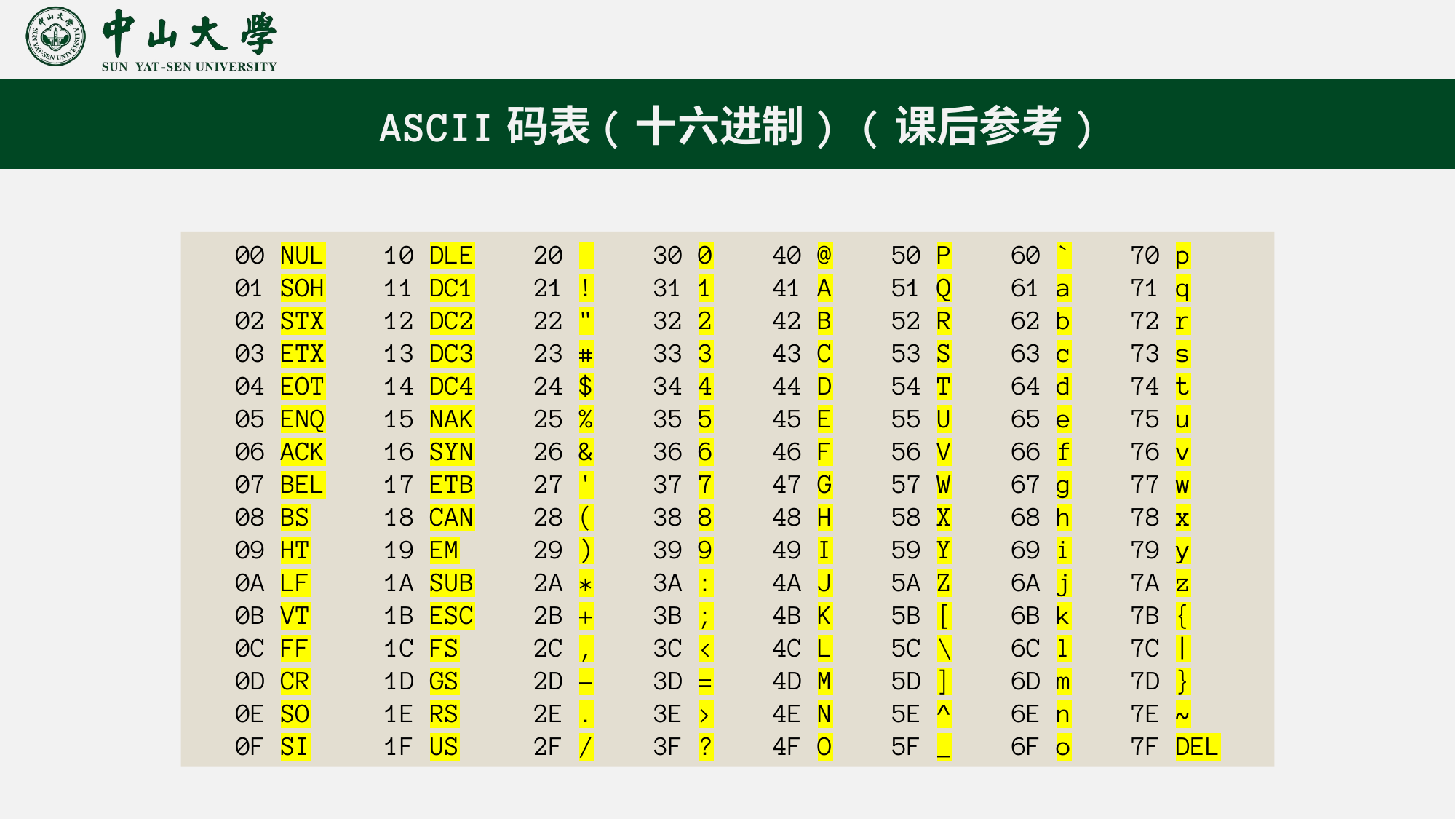

ASCII码表(十六进制) (课后参考)
   00 NUL    10 DLE    20      30 0    40 @    50 P    60 `    70 p
   01 SOH    11 DC1    21 !    31 1    41 A    51 Q    61 a    71 q
   02 STX    12 DC2    22 "    32 2    42 B    52 R    62 b    72 r
   03 ETX    13 DC3    23 #    33 3    43 C    53 S    63 c    73 s
   04 EOT    14 DC4    24 $    34 4    44 D    54 T    64 d    74 t
   05 ENQ    15 NAK    25 %    35 5    45 E    55 U    65 e    75 u
   06 ACK    16 SYN    26 &    36 6    46 F    56 V    66 f    76 v
   07 BEL    17 ETB    27 '    37 7    47 G    57 W    67 g    77 w
   08 BS     18 CAN    28 (    38 8    48 H    58 X    68 h    78 x
   09 HT     19 EM     29 )    39 9    49 I    59 Y    69 i    79 y
   0A LF     1A SUB    2A *    3A :    4A J    5A Z    6A j    7A z
   0B VT     1B ESC    2B +    3B ;    4B K    5B [    6B k    7B {
   0C FF     1C FS     2C ,    3C <    4C L    5C \    6C l    7C |
   0D CR     1D GS     2D -    3D =    4D M    5D ]    6D m    7D }
   0E SO     1E RS     2E .    3E >    4E N    5E ^    6E n    7E ~
   0F SI     1F US     2F /    3F ?    4F O    5F _    6F o    7F DEL